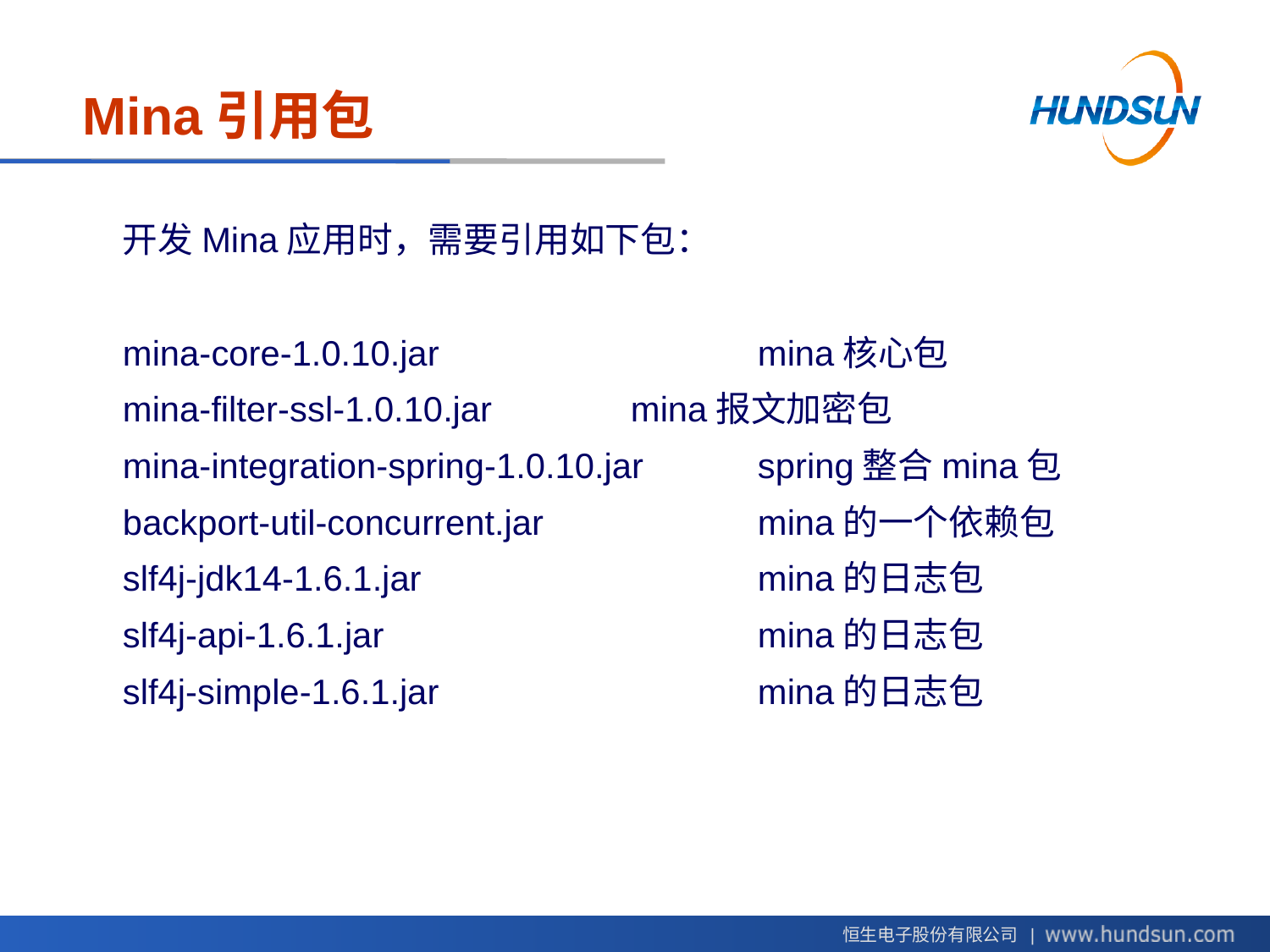

# Mina引用包
开发Mina应用时，需要引用如下包：

mina-core-1.0.10.jar 			mina核心包
mina-filter-ssl-1.0.10.jar		mina报文加密包
mina-integration-spring-1.0.10.jar	spring整合mina包
backport-util-concurrent.jar		mina的一个依赖包
slf4j-jdk14-1.6.1.jar			mina的日志包
slf4j-api-1.6.1.jar			mina的日志包
slf4j-simple-1.6.1.jar			mina的日志包